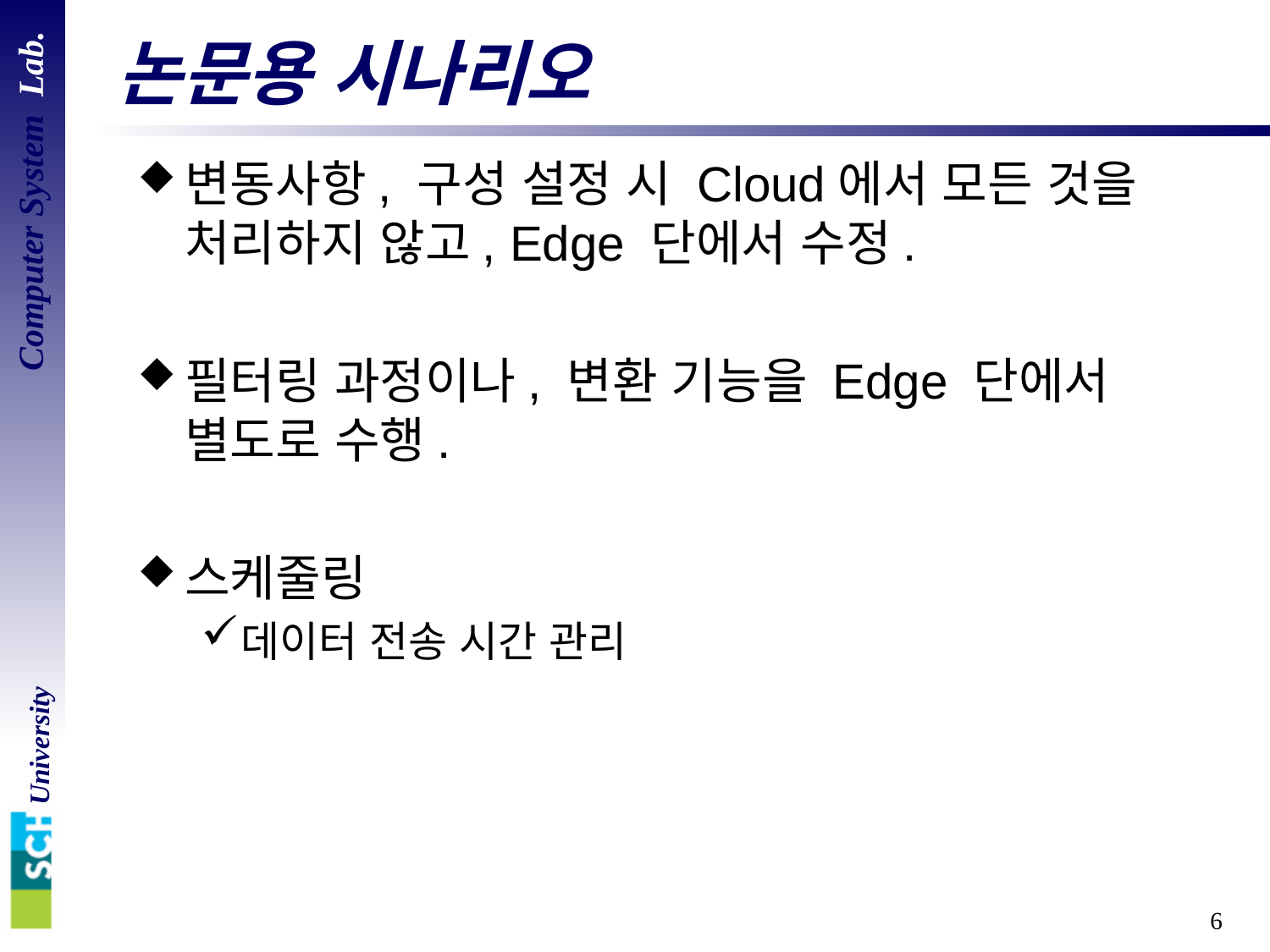

# 논문용 시나리오
변동사항, 구성 설정 시 Cloud에서 모든 것을 처리하지 않고, Edge 단에서 수정.

필터링 과정이나, 변환 기능을 Edge 단에서 별도로 수행.

스케줄링
데이터 전송 시간 관리